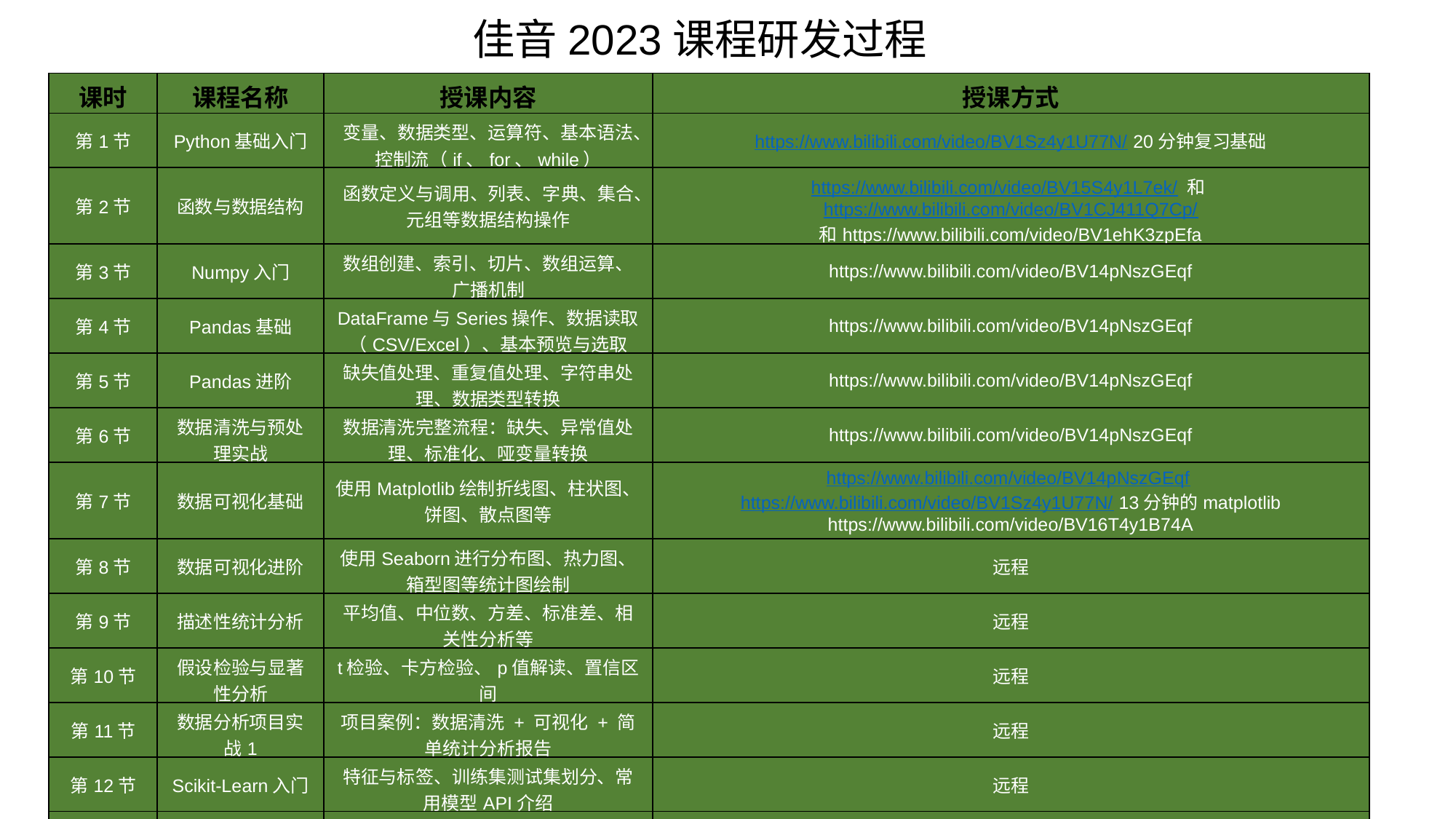

佳音2023课程研发过程
| 课时 | 课程名称 | 授课内容 | 授课方式 |
| --- | --- | --- | --- |
| 第1节 | Python基础入门 | 变量、数据类型、运算符、基本语法、控制流（if、for、while） | https://www.bilibili.com/video/BV1Sz4y1U77N/ 20分钟复习基础 |
| 第2节 | 函数与数据结构 | 函数定义与调用、列表、字典、集合、元组等数据结构操作 | https://www.bilibili.com/video/BV15S4y1L7ek/ 和https://www.bilibili.com/video/BV1CJ411Q7Cp/和https://www.bilibili.com/video/BV1ehK3zpEfa |
| 第3节 | Numpy入门 | 数组创建、索引、切片、数组运算、广播机制 | https://www.bilibili.com/video/BV14pNszGEqf |
| 第4节 | Pandas基础 | DataFrame与Series操作、数据读取（CSV/Excel）、基本预览与选取 | https://www.bilibili.com/video/BV14pNszGEqf |
| 第5节 | Pandas进阶 | 缺失值处理、重复值处理、字符串处理、数据类型转换 | https://www.bilibili.com/video/BV14pNszGEqf |
| 第6节 | 数据清洗与预处理实战 | 数据清洗完整流程：缺失、异常值处理、标准化、哑变量转换 | https://www.bilibili.com/video/BV14pNszGEqf |
| 第7节 | 数据可视化基础 | 使用Matplotlib绘制折线图、柱状图、饼图、散点图等 | https://www.bilibili.com/video/BV14pNszGEqf https://www.bilibili.com/video/BV1Sz4y1U77N/ 13分钟的matplotlib https://www.bilibili.com/video/BV16T4y1B74A |
| 第8节 | 数据可视化进阶 | 使用Seaborn进行分布图、热力图、箱型图等统计图绘制 | 远程 |
| 第9节 | 描述性统计分析 | 平均值、中位数、方差、标准差、相关性分析等 | 远程 |
| 第10节 | 假设检验与显著性分析 | t检验、卡方检验、p值解读、置信区间 | 远程 |
| 第11节 | 数据分析项目实战1 | 项目案例：数据清洗 + 可视化 + 简单统计分析报告 | 远程 |
| 第12节 | Scikit-Learn入门 | 特征与标签、训练集测试集划分、常用模型API介绍 | 远程 |
| 第13节 | 回归模型实战 | 线性回归、多项式回归、评估指标（MSE、R²） | 远程 |
| 第14节 | 分类模型实战 | KNN、逻辑回归、决策树、模型评估指标（准确率、混淆矩阵） | 远程 |
| 第15节 | 模型调参与交叉验证 | 网格搜索、交叉验证、Pipeline使用 | 远程 |
| 第16节 | 数据分析项目实战2 | 项目案例：完整流程 + 模型选择 + 参数调优 + 汇报 | 远程 |